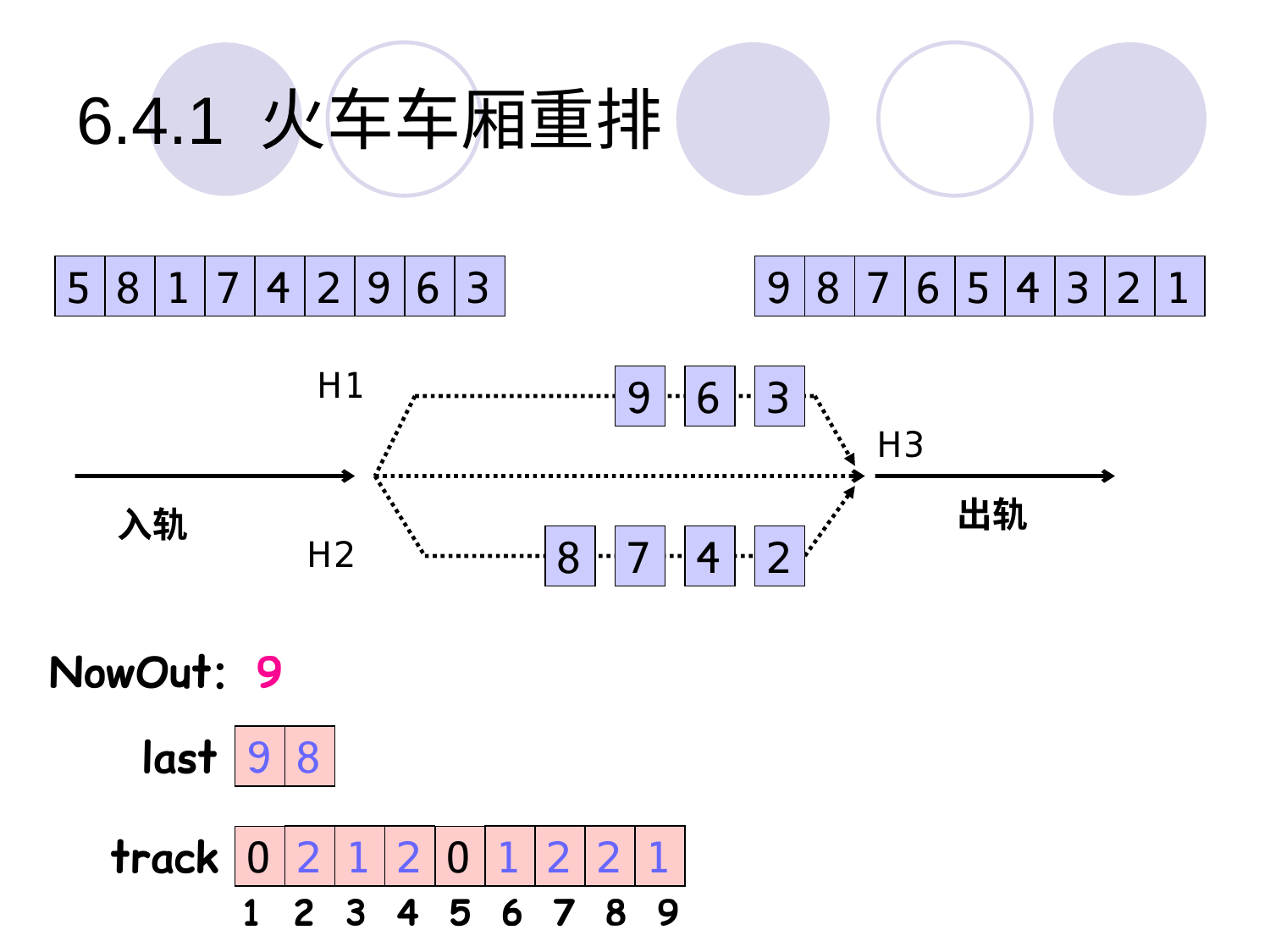

# 6.4.1 火车车厢重排
5
8
1
7
4
2
9
6
3
9
8
7
6
5
4
3
2
1
H1

H3

出轨
入轨
H2

9
6
3
8
7
4
2
NowOut:
2
4
6
8
9
1
5
7
3
3
6
9
2
4
7
8
last
0
0
2
1
2
1
2
2
1
track
0
0
0
0
0
0
0
0
0

26
1  2  3  4  5  6  7  8  9